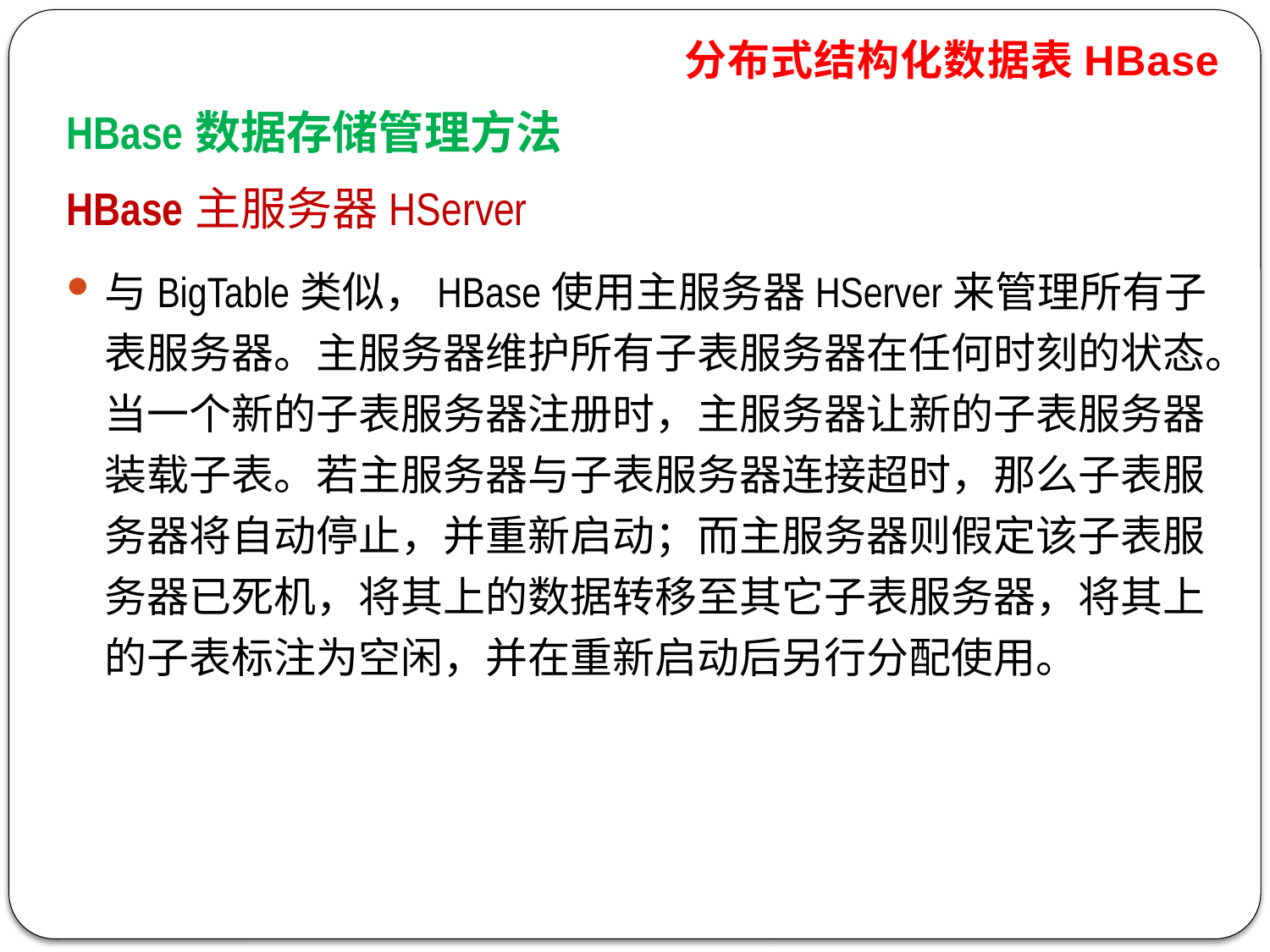

分布式结构化数据表HBase
HBase数据存储管理方法
HBase主服务器HServer
与BigTable类似，HBase使用主服务器HServer来管理所有子表服务器。主服务器维护所有子表服务器在任何时刻的状态。当一个新的子表服务器注册时，主服务器让新的子表服务器装载子表。若主服务器与子表服务器连接超时，那么子表服务器将自动停止，并重新启动；而主服务器则假定该子表服务器已死机，将其上的数据转移至其它子表服务器，将其上的子表标注为空闲，并在重新启动后另行分配使用。